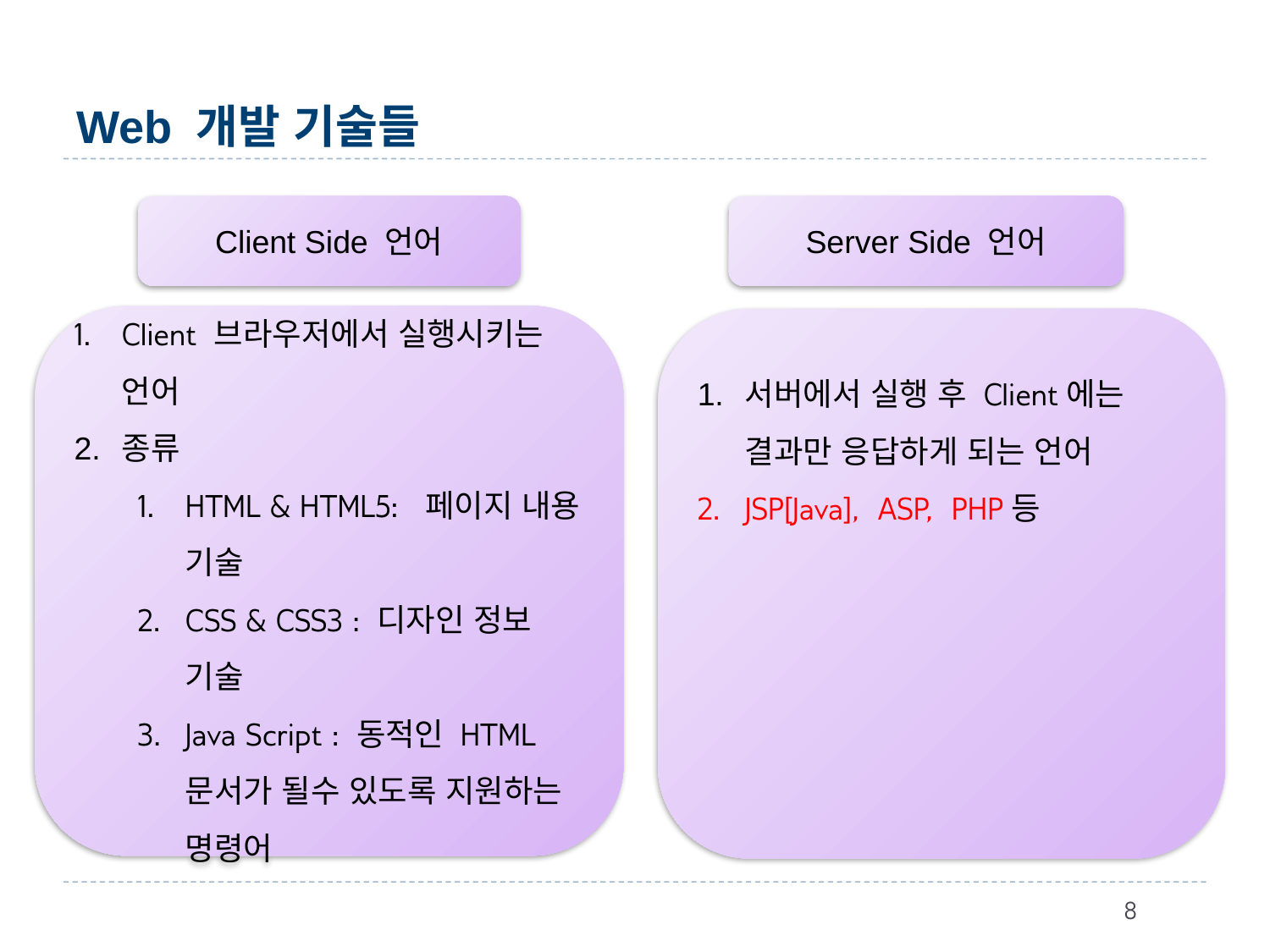

# Web 개발 기술들
Client Side 언어
Server Side 언어
Client 브라우저에서 실행시키는 언어
종류
HTML & HTML5:  페이지 내용 기술
CSS & CSS3 : 디자인 정보 기술
Java Script : 동적인 HTML문서가 될수 있도록 지원하는 명령어
서버에서 실행 후 Client에는 결과만 응답하게 되는 언어
JSP[Java],  ASP,  PHP등

8